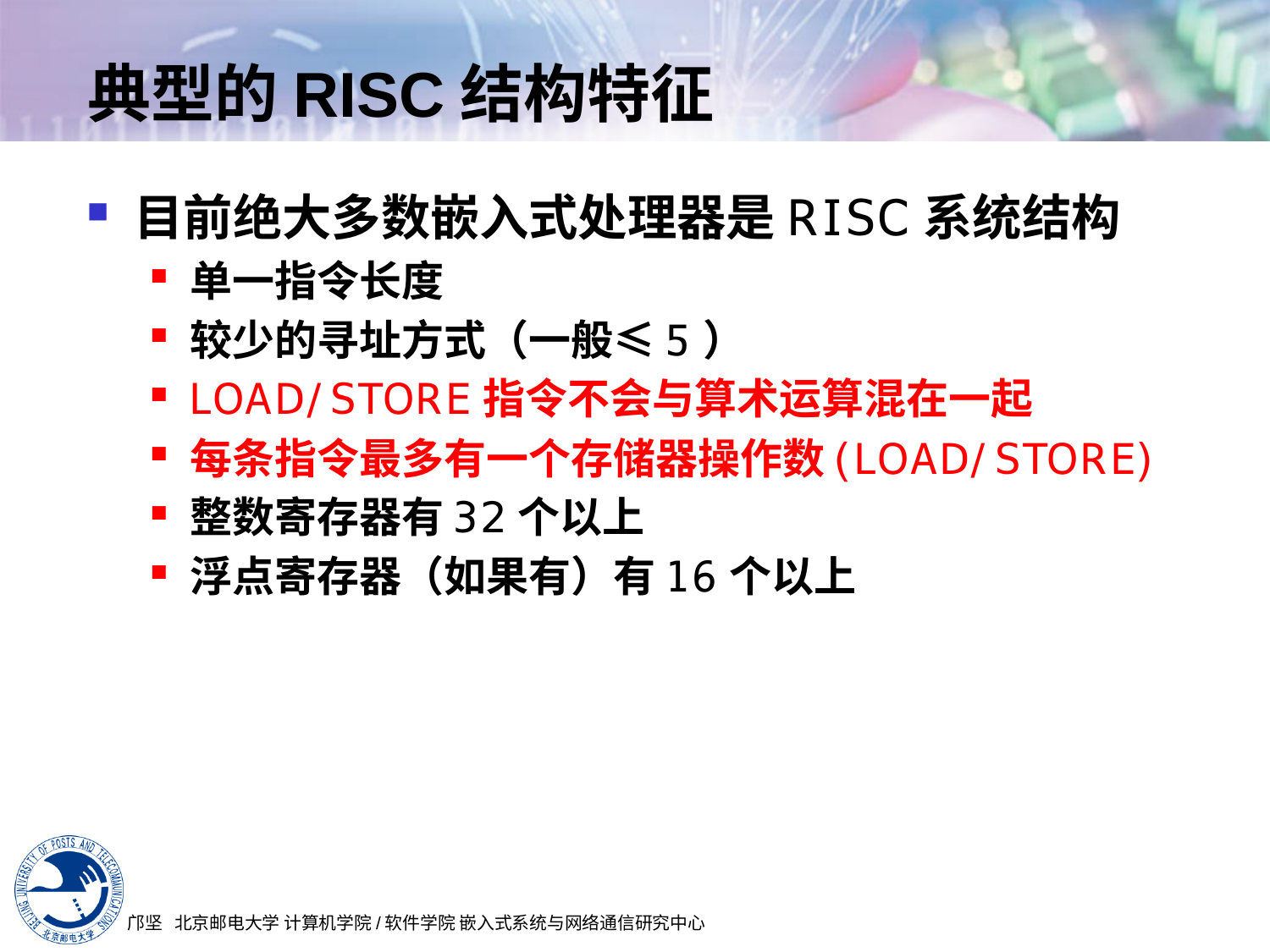

# 典型的RISC结构特征
目前绝大多数嵌入式处理器是RISC系统结构
单一指令长度
较少的寻址方式（一般≤5）
LOAD/STORE指令不会与算术运算混在一起
每条指令最多有一个存储器操作数(LOAD/STORE)
整数寄存器有32个以上
浮点寄存器（如果有）有16个以上